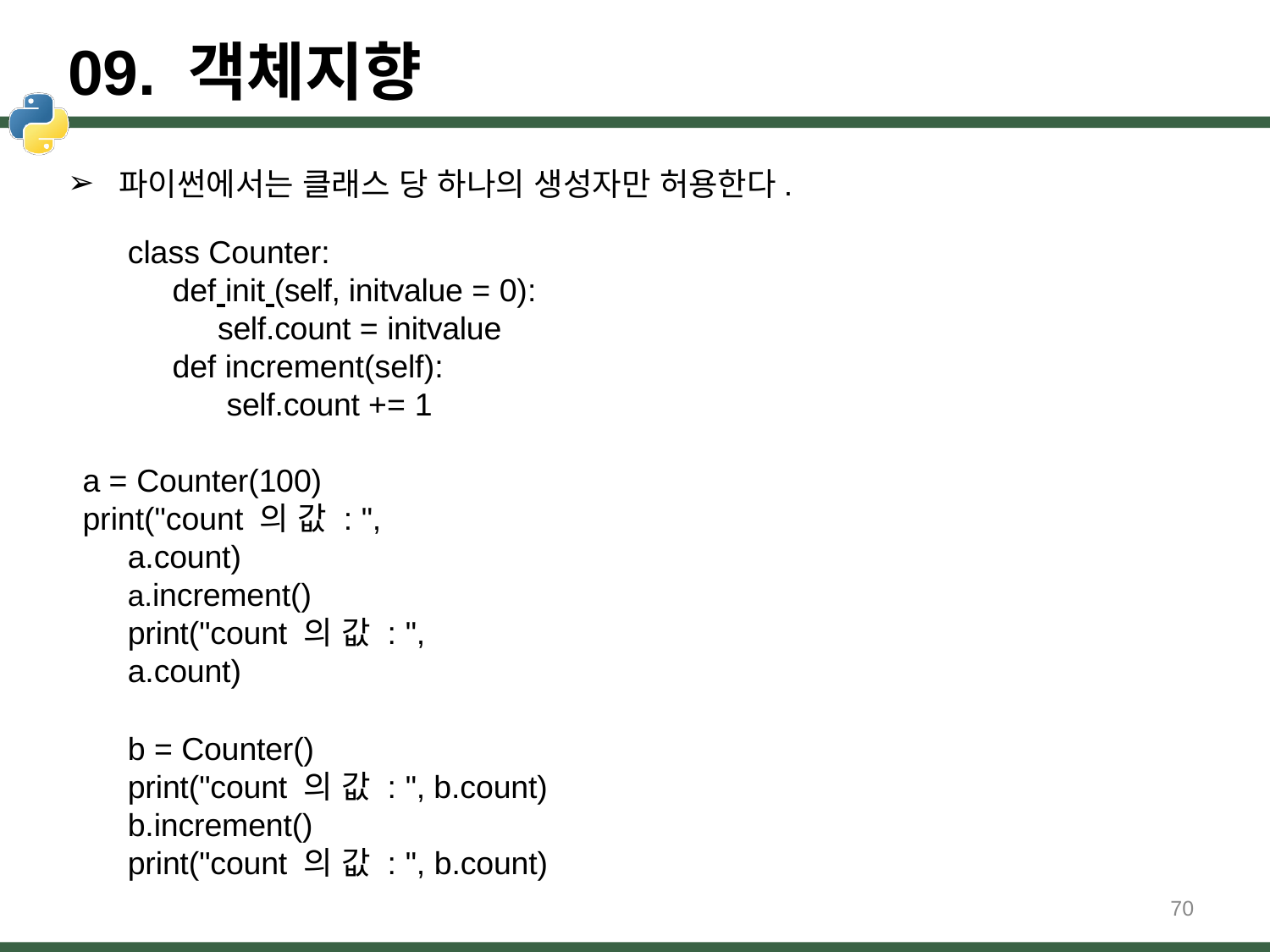

# 09. 객체지향

파이썬에서는 클래스 당 하나의 생성자만 허용한다.
class Counter:
def init (self, initvalue = 0):
self.count = initvalue
def increment(self):  self.count += 1
a = Counter(100)
print("count 의 값 : ", a.count)
increment()
print("count 의 값 : ", a.count)

b = Counter()
print("count 의 값 : ", b.count)  b.increment()
print("count 의 값 : ", b.count)
70